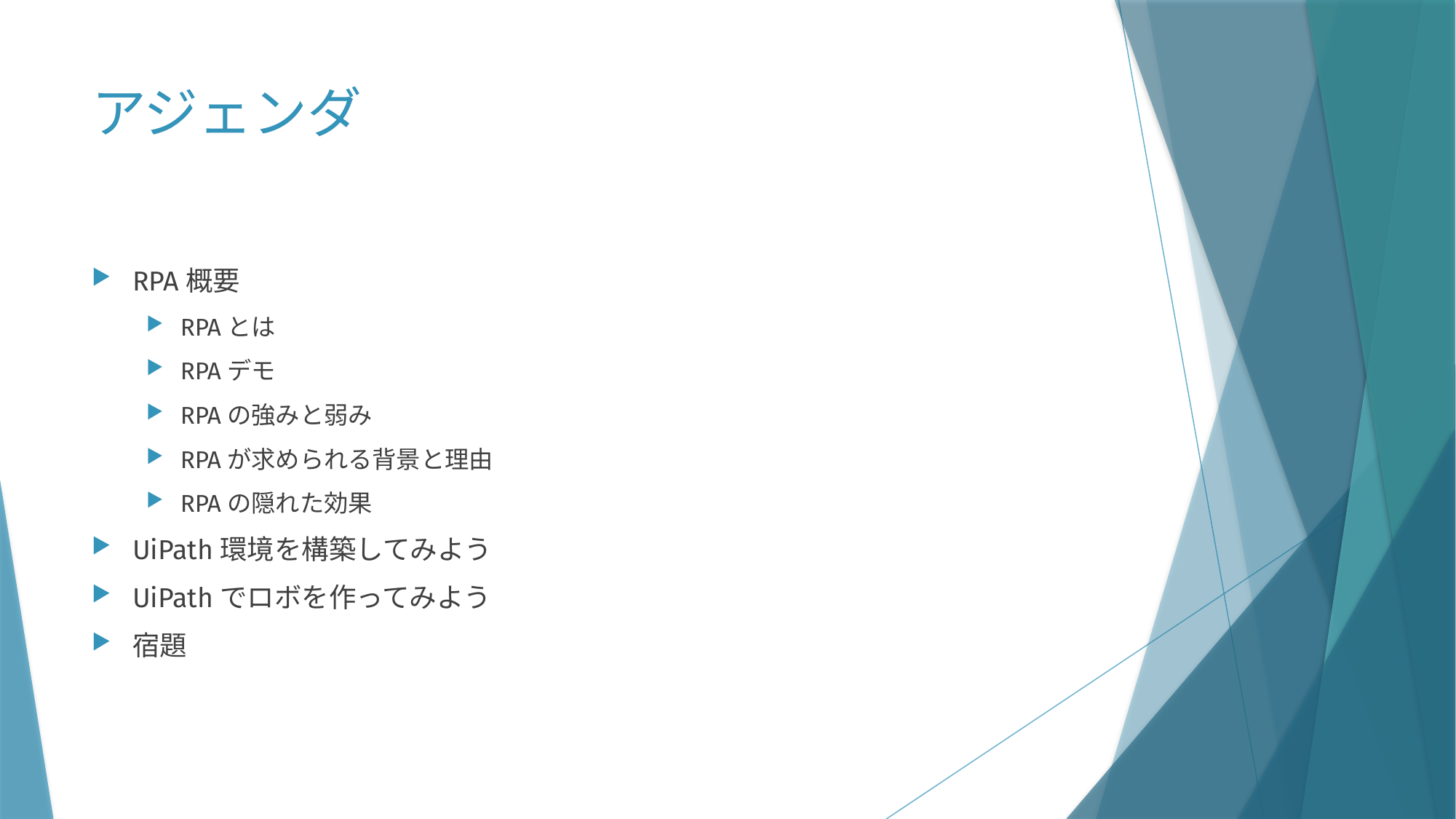

# アジェンダ
RPA概要
RPAとは
RPAデモ
RPAの強みと弱み
RPAが求められる背景と理由
RPAの隠れた効果
UiPath環境を構築してみよう
UiPathでロボを作ってみよう
宿題